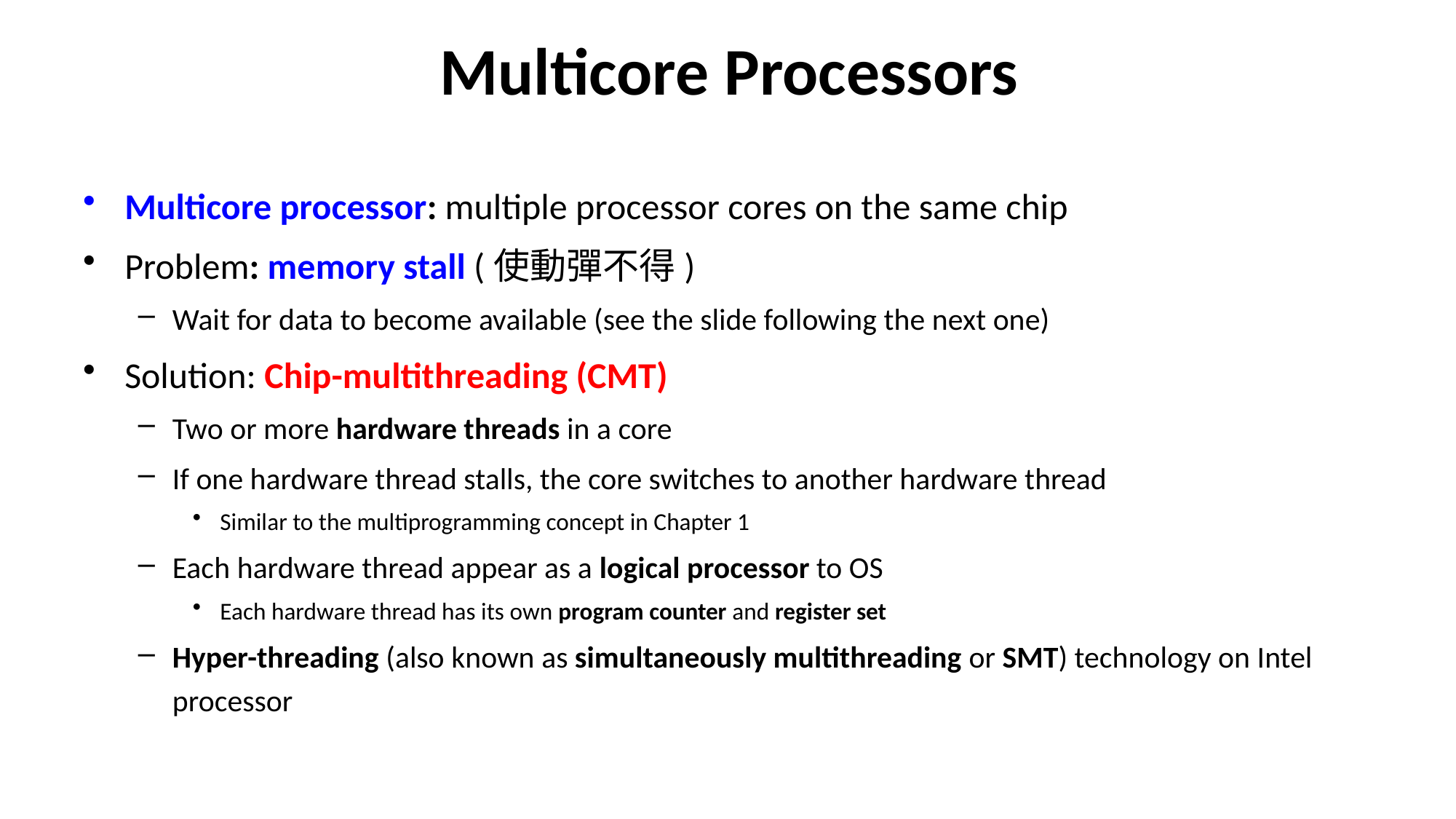

# Multicore Processors
Multicore processor: multiple processor cores on the same chip
Problem: memory stall (使動彈不得)
Wait for data to become available (see the slide following the next one)
Solution: Chip-multithreading (CMT)
Two or more hardware threads in a core
If one hardware thread stalls, the core switches to another hardware thread
Similar to the multiprogramming concept in Chapter 1
Each hardware thread appear as a logical processor to OS
Each hardware thread has its own program counter and register set
Hyper-threading (also known as simultaneously multithreading or SMT) technology on Intel processor